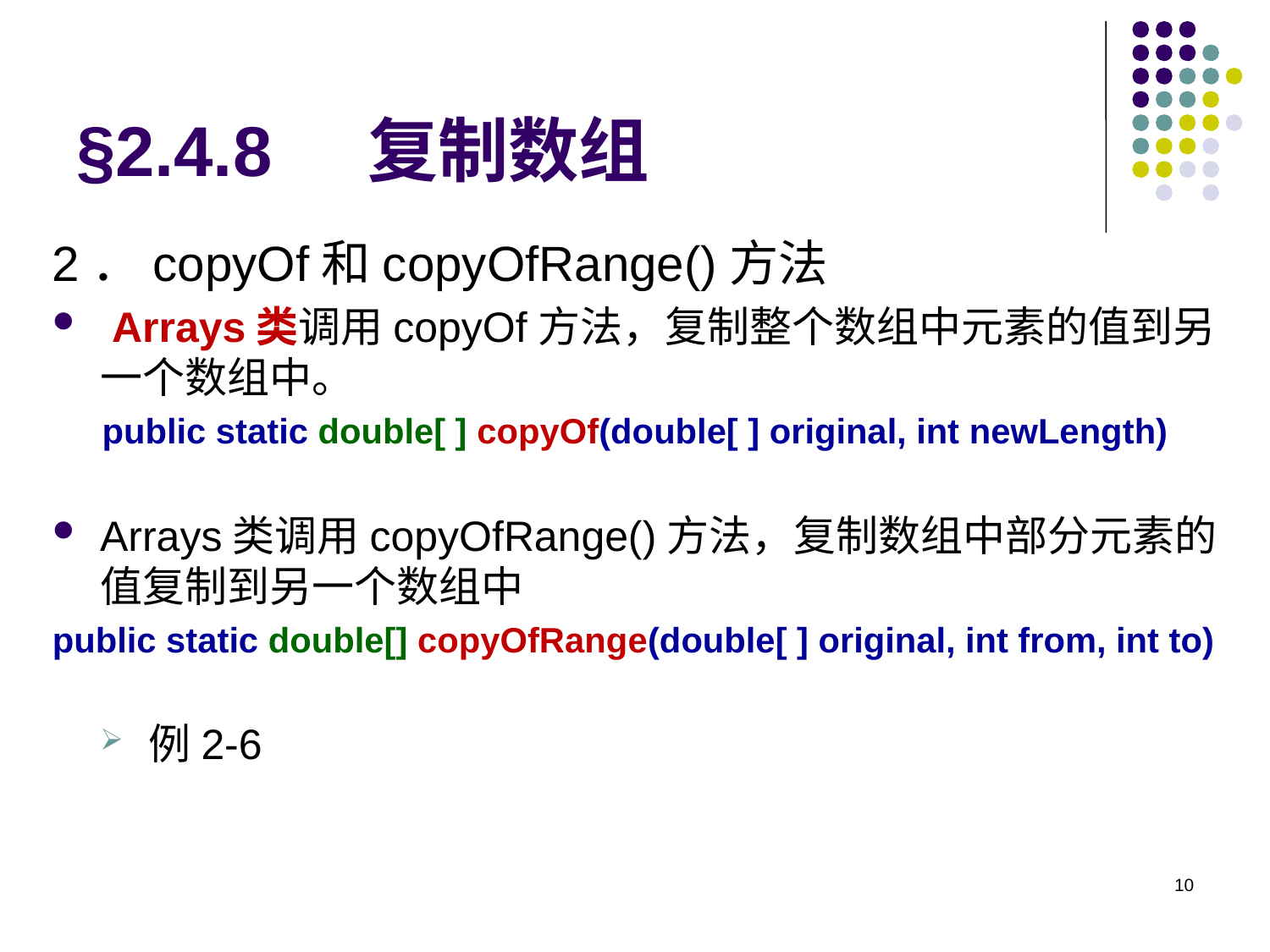

# §2.4.8    复制数组
2．copyOf和copyOfRange()方法
 Arrays类调用copyOf方法，复制整个数组中元素的值到另一个数组中。
public static double[ ] copyOf(double[ ] original, int newLength)

Arrays类调用copyOfRange()方法，复制数组中部分元素的值复制到另一个数组中
public static double[] copyOfRange(double[ ] original, int from, int to)

例2-6

10